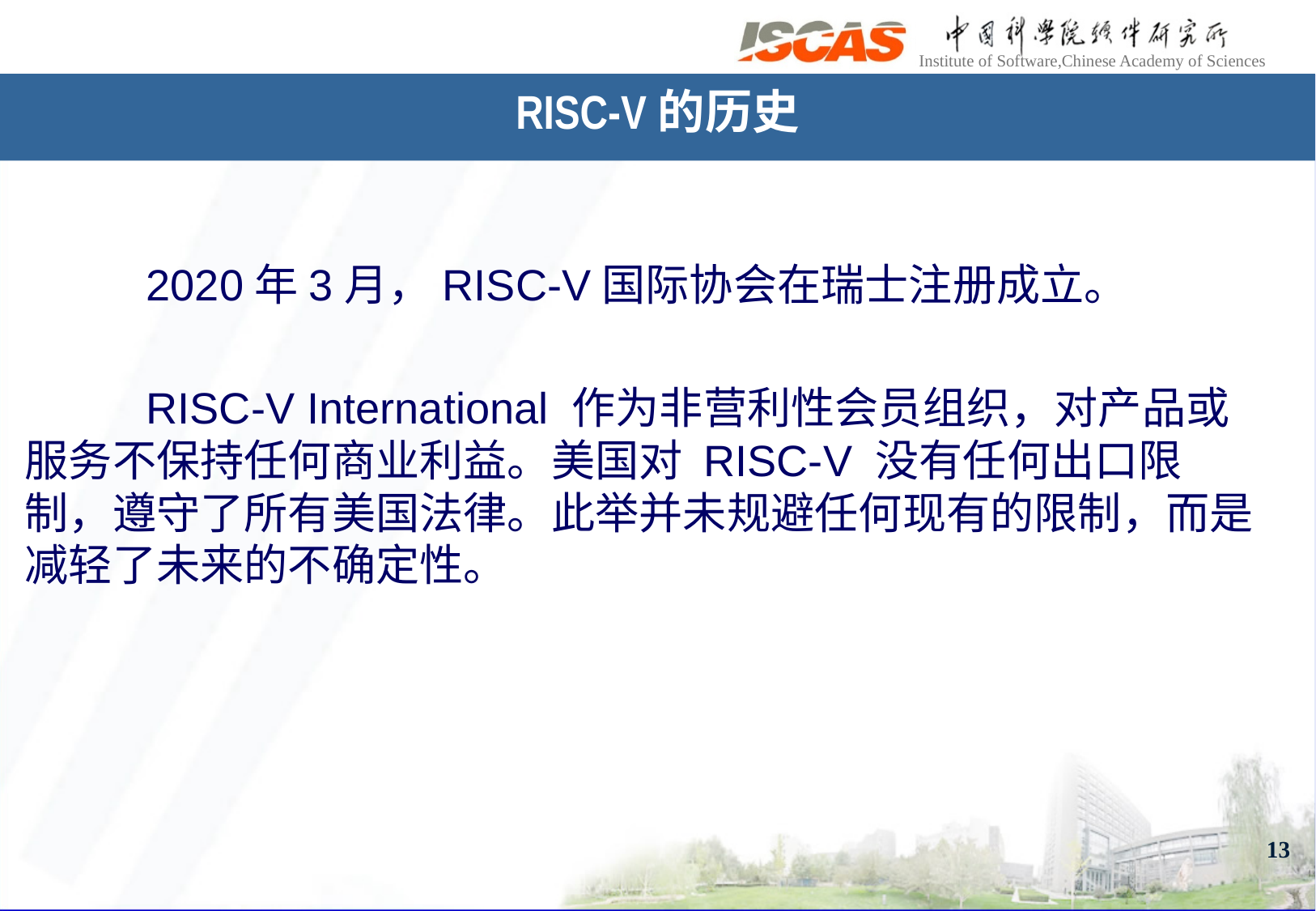

# RISC-V的历史
	2020年3月，RISC-V国际协会在瑞士注册成立。

	RISC-V International 作为非营利性会员组织，对产品或服务不保持任何商业利益。美国对 RISC-V 没有任何出口限制，遵守了所有美国法律。此举并未规避任何现有的限制，而是减轻了未来的不确定性。
13